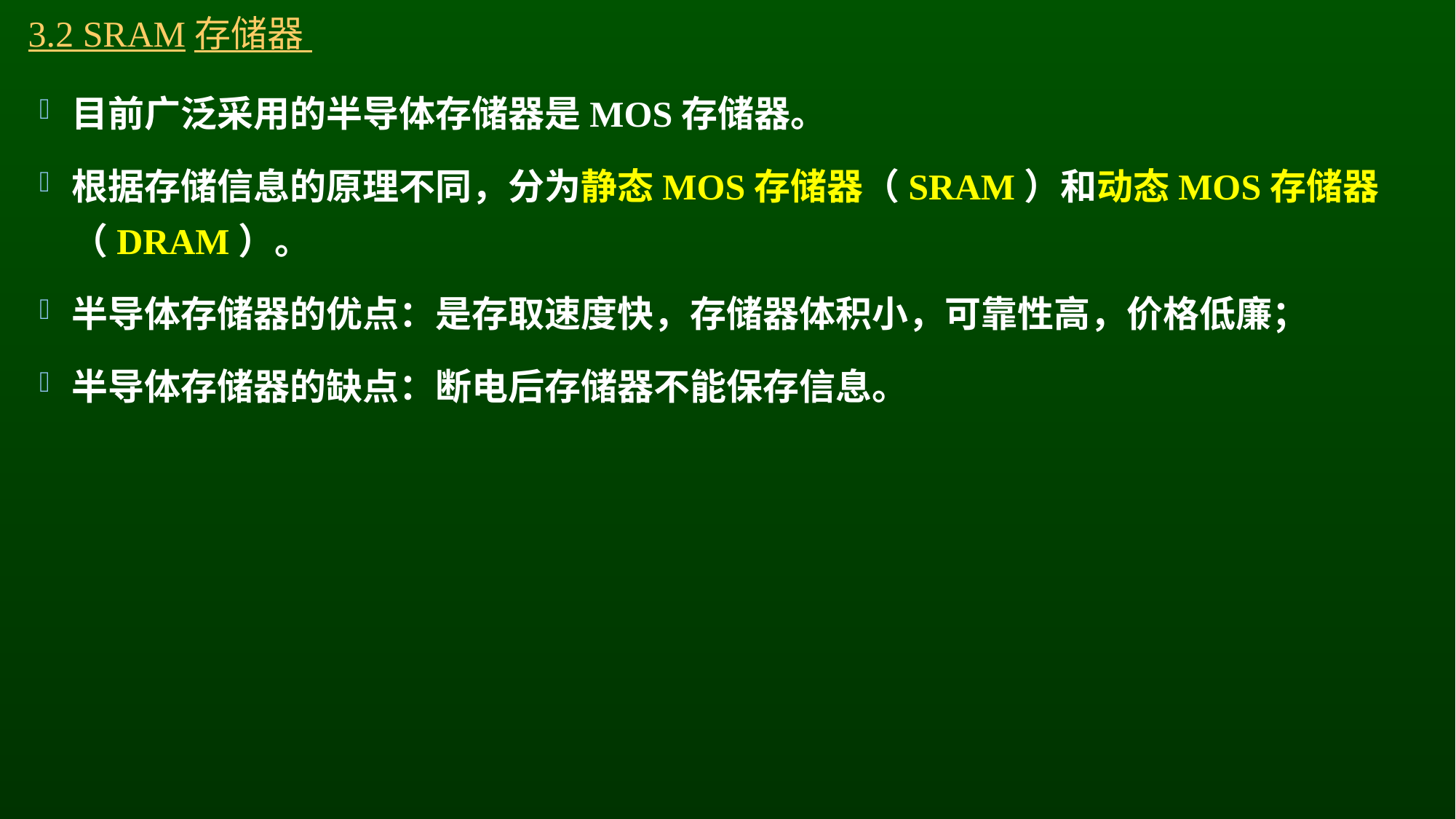

# 3.2 SRAM存储器
目前广泛采用的半导体存储器是MOS存储器。
根据存储信息的原理不同，分为静态MOS存储器（SRAM）和动态MOS存储器（DRAM）。
半导体存储器的优点：是存取速度快，存储器体积小，可靠性高，价格低廉；
半导体存储器的缺点：断电后存储器不能保存信息。